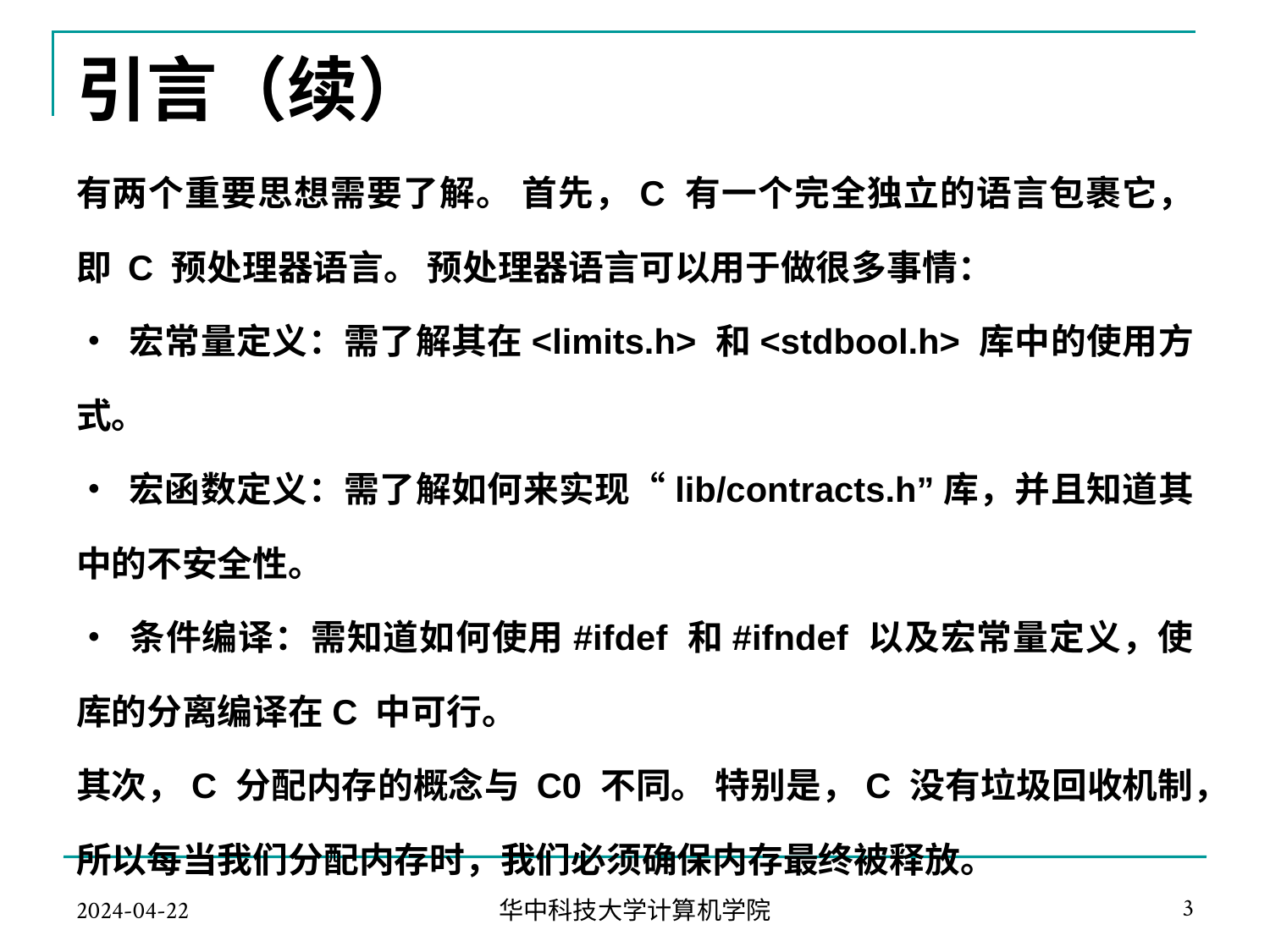

# 引言（续）
有两个重要思想需要了解。 首先，C 有一个完全独立的语言包裹它，即 C 预处理器语言。 预处理器语言可以用于做很多事情：
• 宏常量定义：需了解其在<limits.h> 和<stdbool.h> 库中的使用方式。
• 宏函数定义：需了解如何来实现“lib/contracts.h”库，并且知道其中的不安全性。
• 条件编译：需知道如何使用#ifdef 和#ifndef 以及宏常量定义，使库的分离编译在C 中可行。
其次，C 分配内存的概念与 C0 不同。 特别是，C 没有垃圾回收机制，所以每当我们分配内存时，我们必须确保内存最终被释放。
2024-04-22
3
华中科技大学计算机学院